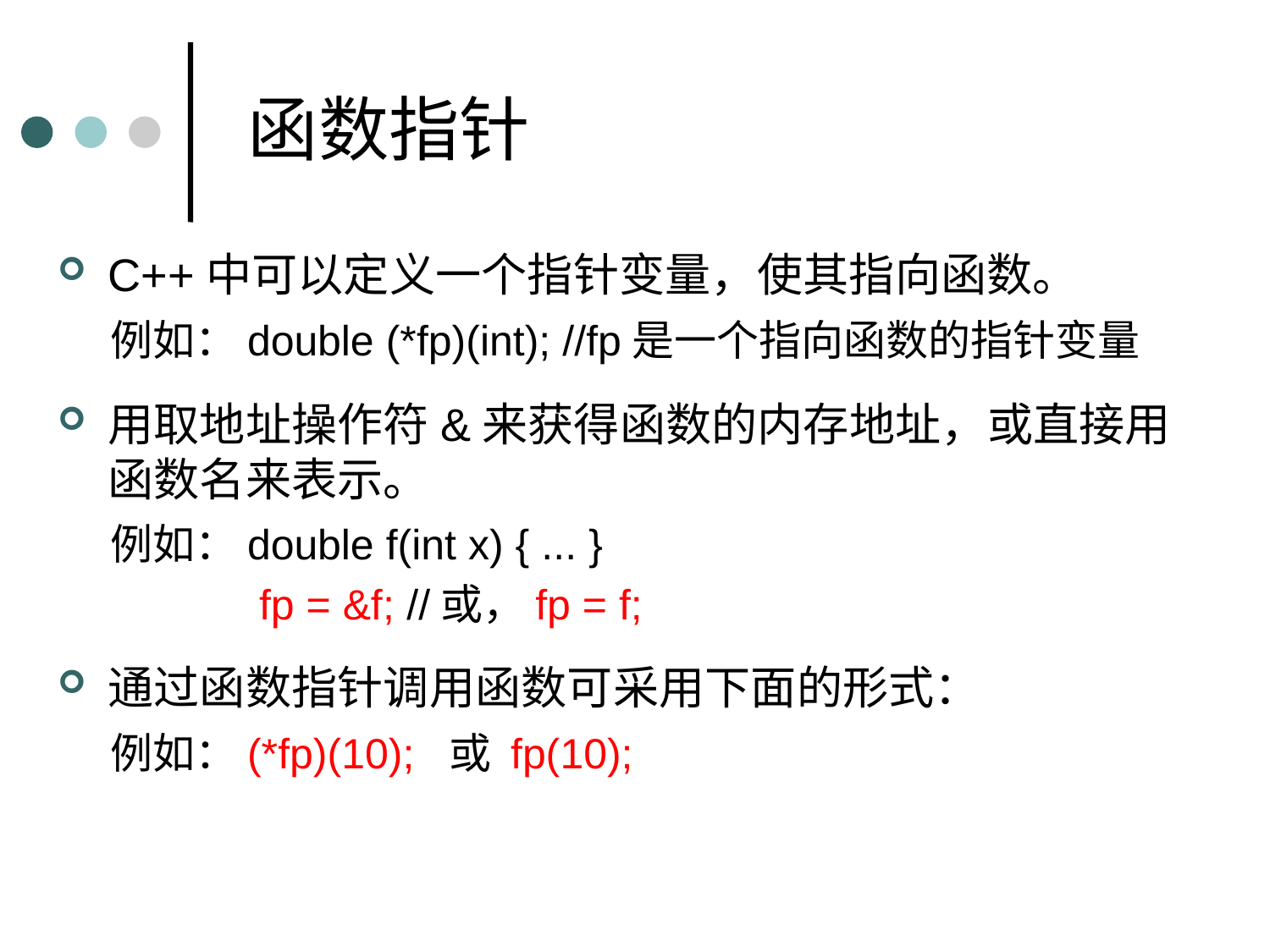

函数指针
C++中可以定义一个指针变量，使其指向函数。
    例如：double (*fp)(int); //fp是一个指向函数的指针变量
用取地址操作符&来获得函数的内存地址，或直接用函数名来表示。
    例如：double f(int x) { ... }
                 fp = &f; //或，fp = f;
通过函数指针调用函数可采用下面的形式：
    例如：(*fp)(10);  或 fp(10);